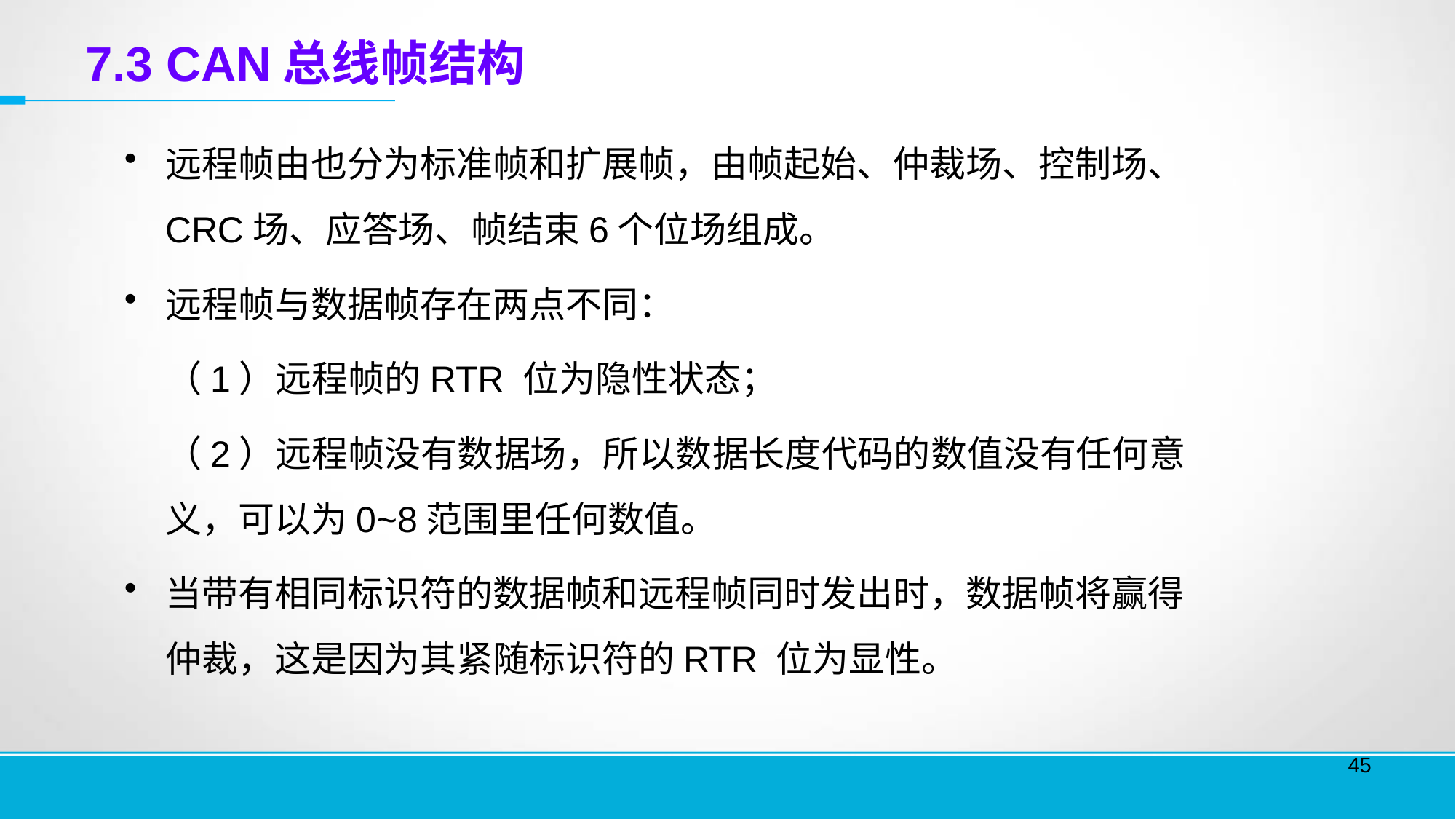

7.3 CAN总线帧结构
远程帧由也分为标准帧和扩展帧，由帧起始、仲裁场、控制场、CRC场、应答场、帧结束6个位场组成。
远程帧与数据帧存在两点不同：
	（1）远程帧的RTR 位为隐性状态；
	（2）远程帧没有数据场，所以数据长度代码的数值没有任何意义，可以为0~8范围里任何数值。
当带有相同标识符的数据帧和远程帧同时发出时，数据帧将赢得仲裁，这是因为其紧随标识符的RTR 位为显性。
45